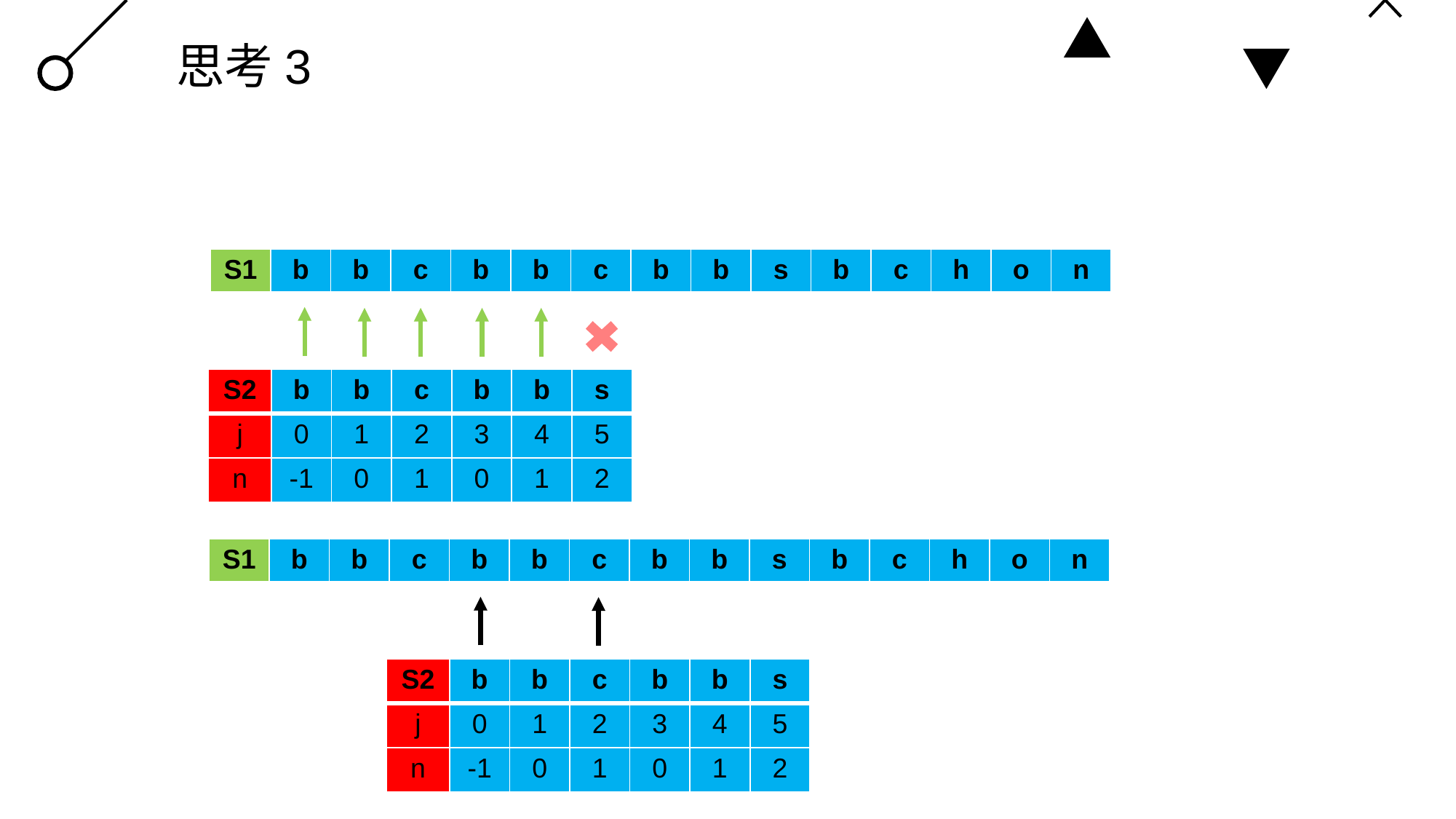

# 思考3
| S1 | b | b | c | b | b | c | b | b | s | b | c | h | o | n |
| --- | --- | --- | --- | --- | --- | --- | --- | --- | --- | --- | --- | --- | --- | --- |

| S2 | b | b | c | b | b | s |
| --- | --- | --- | --- | --- | --- | --- |
| j | 0 | 1 | 2 | 3 | 4 | 5 |
| n | -1 | 0 | 1 | 0 | 1 | 2 |
| S1 | b | b | c | b | b | c | b | b | s | b | c | h | o | n |
| --- | --- | --- | --- | --- | --- | --- | --- | --- | --- | --- | --- | --- | --- | --- |
| S2 | b | b | c | b | b | s |
| --- | --- | --- | --- | --- | --- | --- |
| j | 0 | 1 | 2 | 3 | 4 | 5 |
| n | -1 | 0 | 1 | 0 | 1 | 2 |